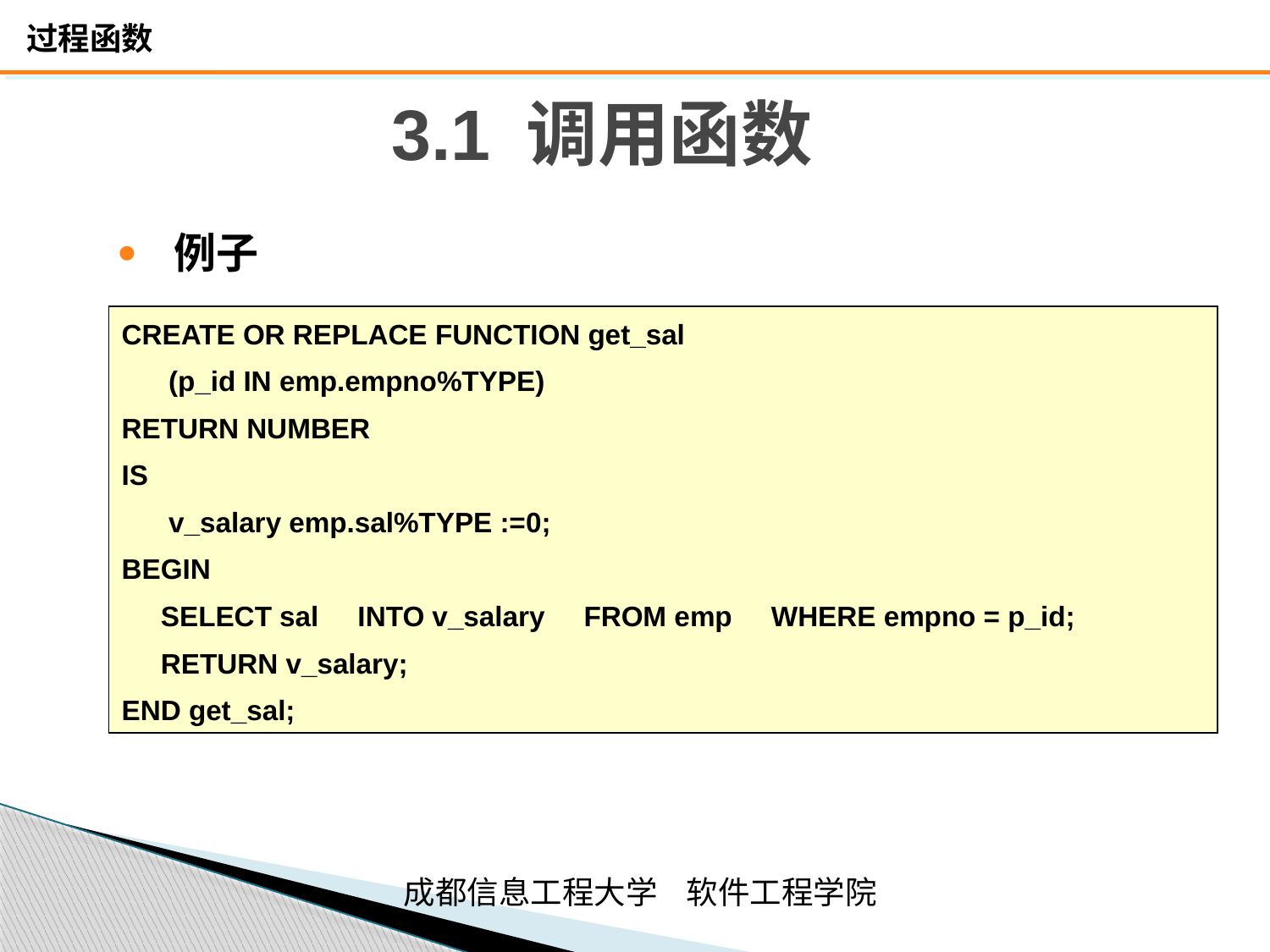

# 3.1 调用函数
例子
CREATE OR REPLACE FUNCTION get_sal
      (p_id IN emp.empno%TYPE)
RETURN NUMBER
IS
      v_salary emp.sal%TYPE :=0;
BEGIN
     SELECT sal     INTO v_salary     FROM emp     WHERE empno = p_id;
     RETURN v_salary;
END get_sal;